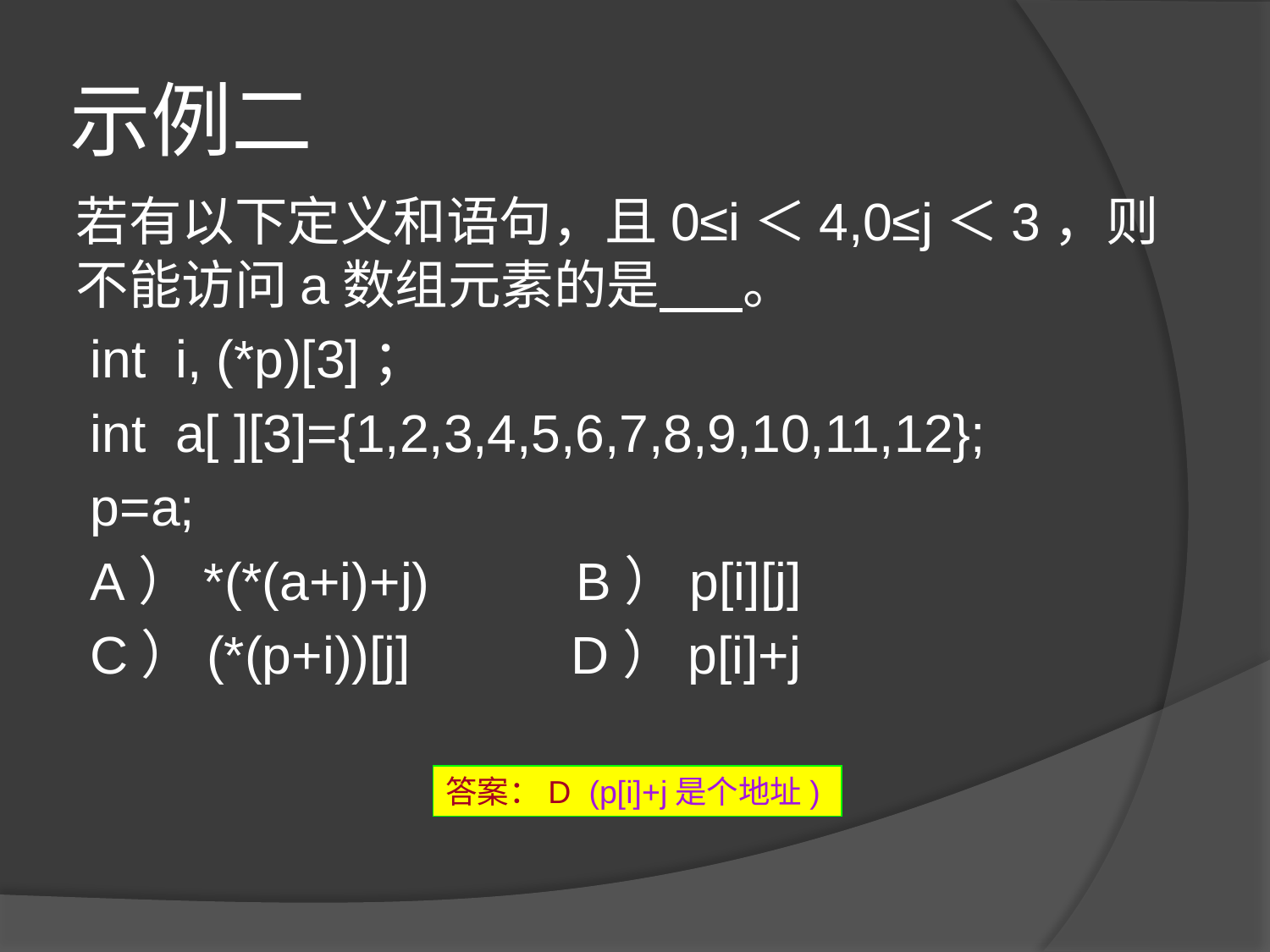

# 示例二
若有以下定义和语句，且0≤i＜4,0≤j＜3，则不能访问a数组元素的是       。
 int  i, (*p)[3]；
 int  a[ ][3]={1,2,3,4,5,6,7,8,9,10,11,12};
 p=a;
 A）*(*(a+i)+j)          B）p[i][j]
 C）(*(p+i))[j]           D）p[i]+j
答案：D  (p[i]+j是个地址)